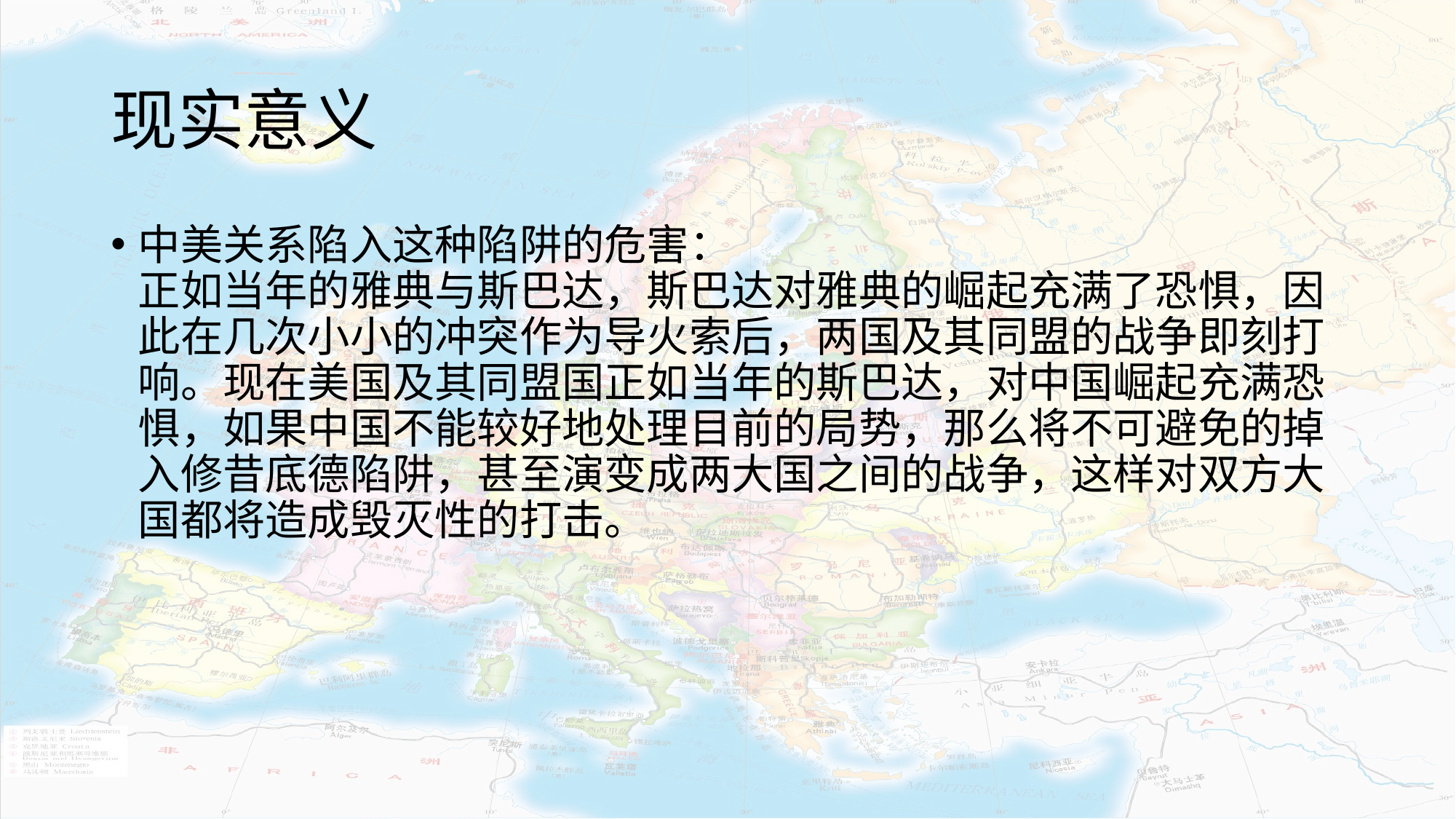

# 现实意义
中美关系陷入这种陷阱的危害：
正如当年的雅典与斯巴达，斯巴达对雅典的崛起充满了恐惧，因此在几次小小的冲突作为导火索后，两国及其同盟的战争即刻打响。现在美国及其同盟国正如当年的斯巴达，对中国崛起充满恐惧，如果中国不能较好地处理目前的局势，那么将不可避免的掉入修昔底德陷阱，甚至演变成两大国之间的战争，这样对双方大国都将造成毁灭性的打击。